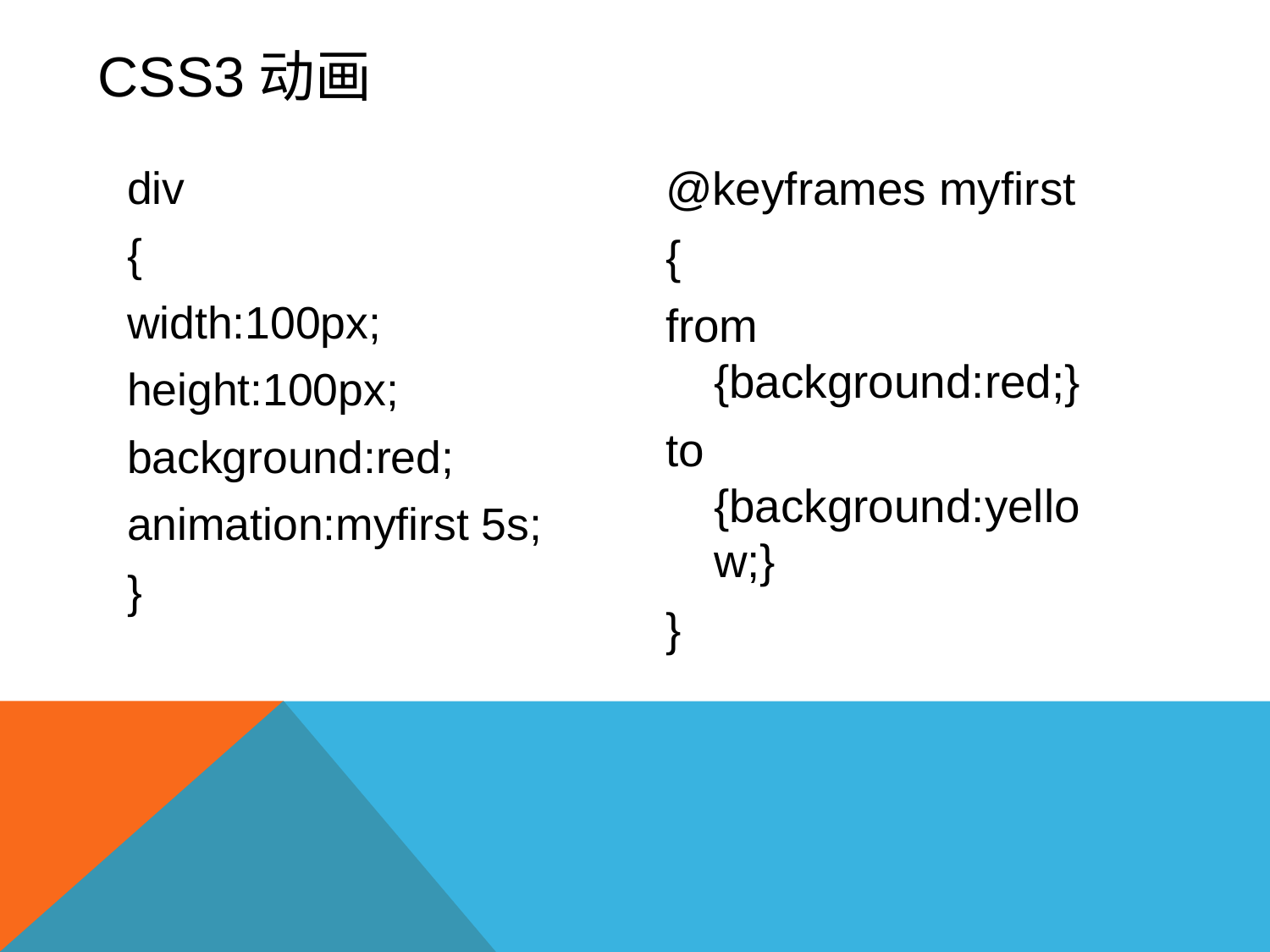

# Css3动画
div
{
width:100px;
height:100px;
background:red;
animation:myfirst 5s;
}

@keyframes myfirst
{
from {background:red;}
to {background:yellow;}
}